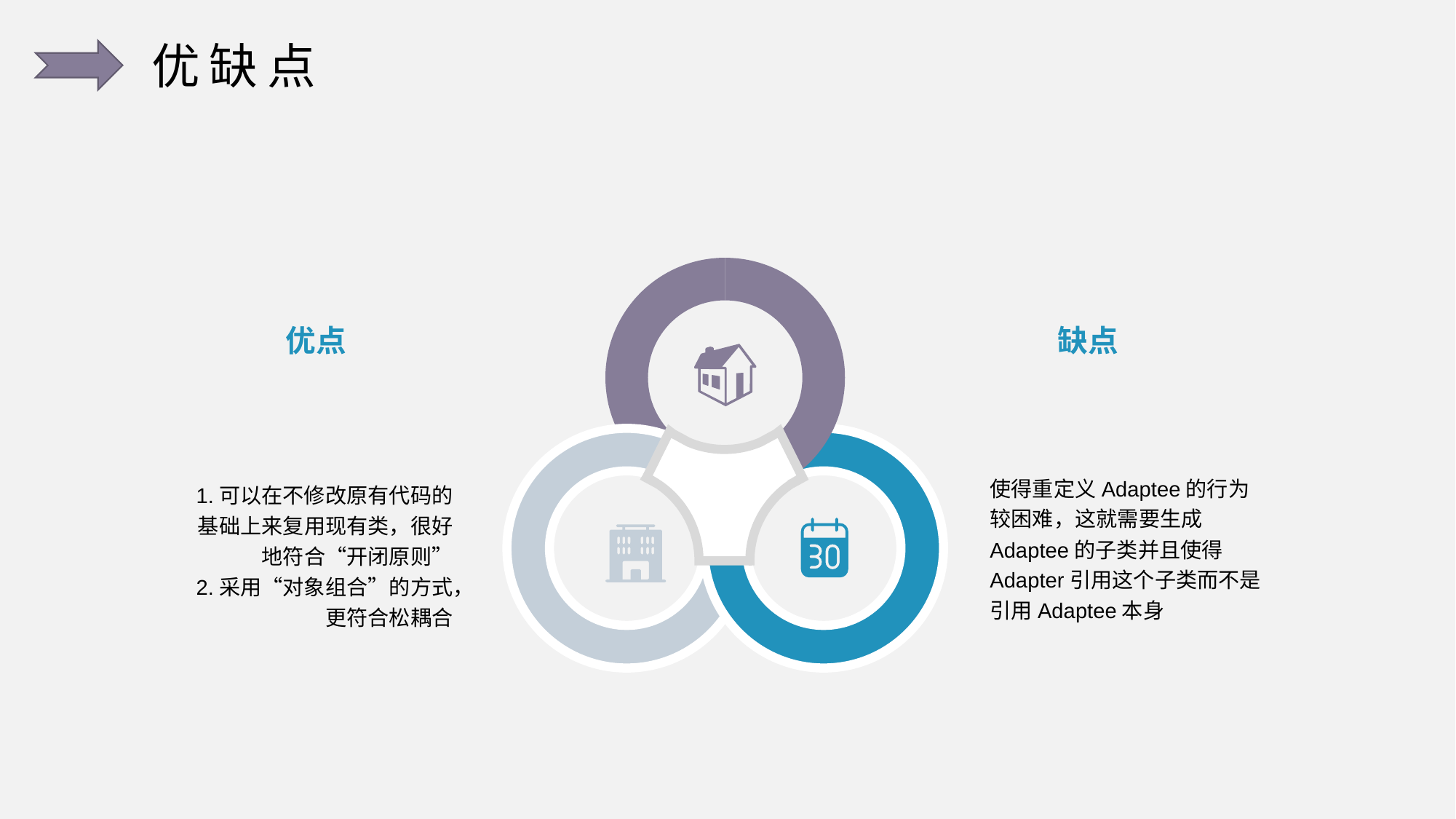

优缺点

优点
1.可以在不修改原有代码的基础上来复用现有类，很好地符合“开闭原则”
2.采用“对象组合”的方式，更符合松耦合
缺点
使得重定义Adaptee的行为较困难，这就需要生成Adaptee的子类并且使得Adapter引用这个子类而不是引用Adaptee本身